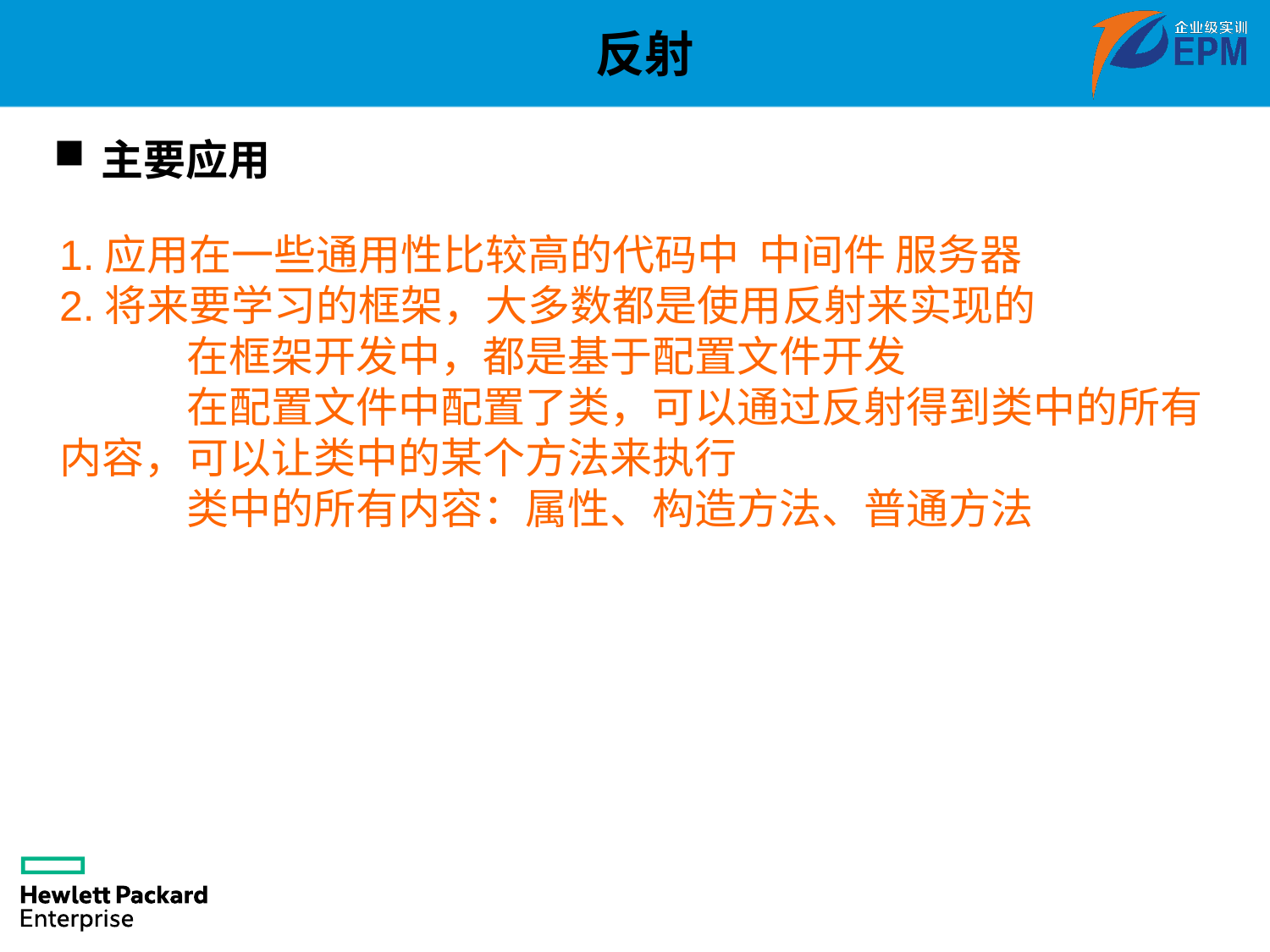

# 反射
主要应用
1.应用在一些通用性比较高的代码中  中间件 服务器
2.将来要学习的框架，大多数都是使用反射来实现的
	在框架开发中，都是基于配置文件开发
	在配置文件中配置了类，可以通过反射得到类中的所有内容，可以让类中的某个方法来执行
	类中的所有内容：属性、构造方法、普通方法